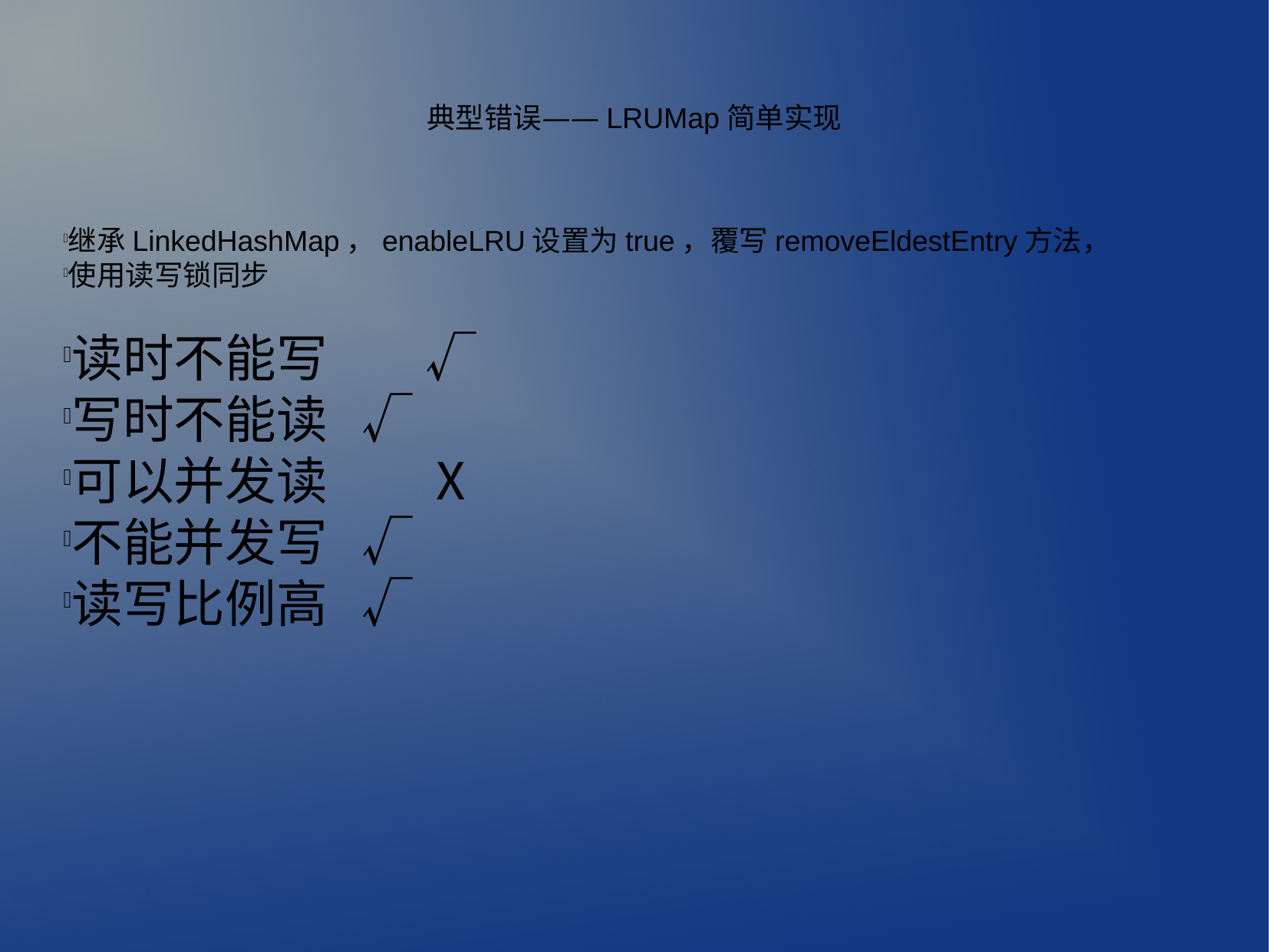

典型错误——LRUMap简单实现
继承LinkedHashMap，enableLRU设置为true，覆写removeEldestEntry方法，
使用读写锁同步

读时不能写      √
写时不能读   √
可以并发读      Ⅹ
不能并发写   √
读写比例高   √